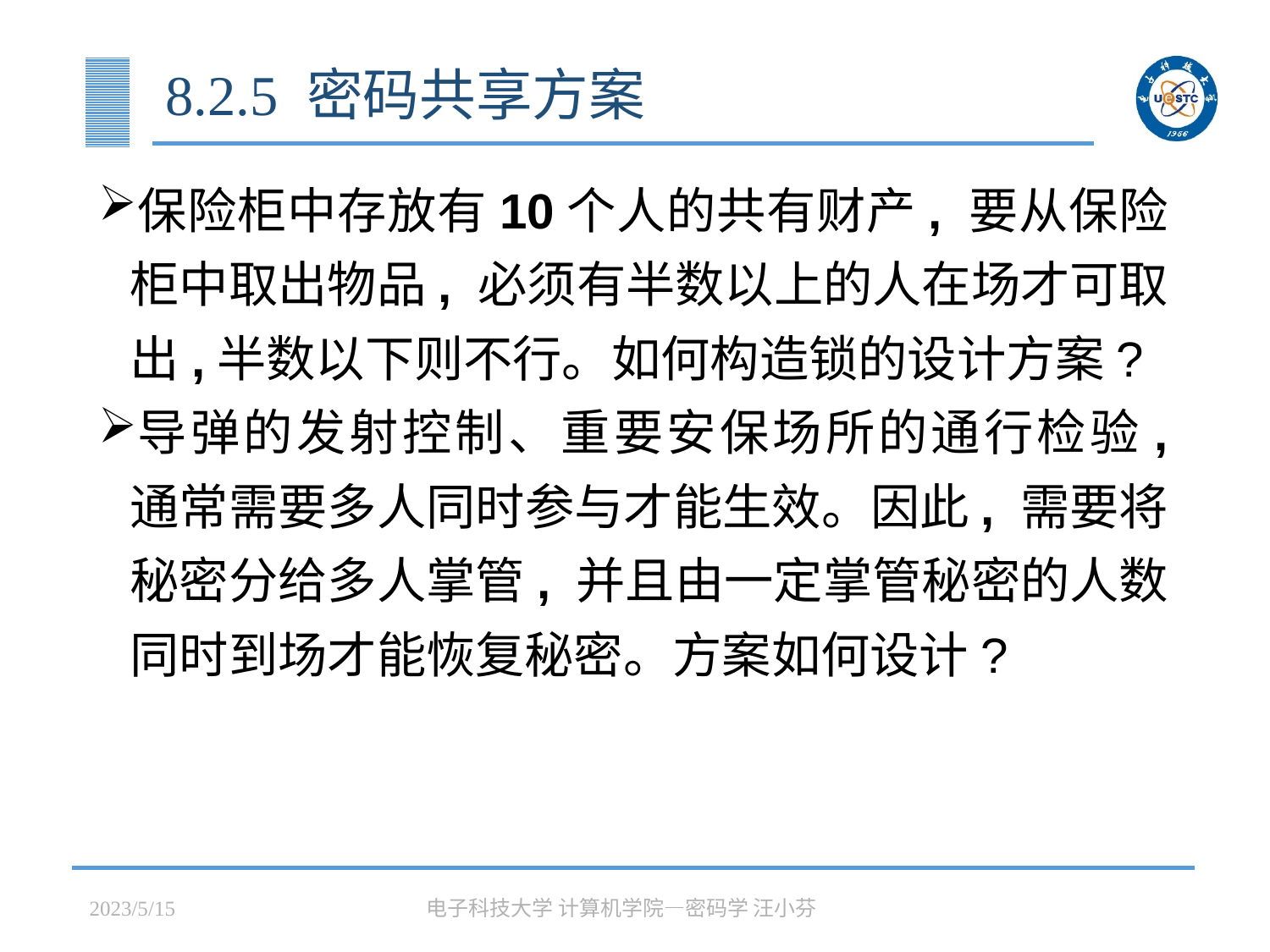

# 8.2.5 密码共享方案
保险柜中存放有10个人的共有财产, 要从保险柜中取出物品, 必须有半数以上的人在场才可取出,半数以下则不行。如何构造锁的设计方案?
导弹的发射控制、重要安保场所的通行检验, 通常需要多人同时参与才能生效。因此, 需要将秘密分给多人掌管, 并且由一定掌管秘密的人数同时到场才能恢复秘密。方案如何设计?
2023/5/15
电子科技大学 计算机学院—密码学 汪小芬